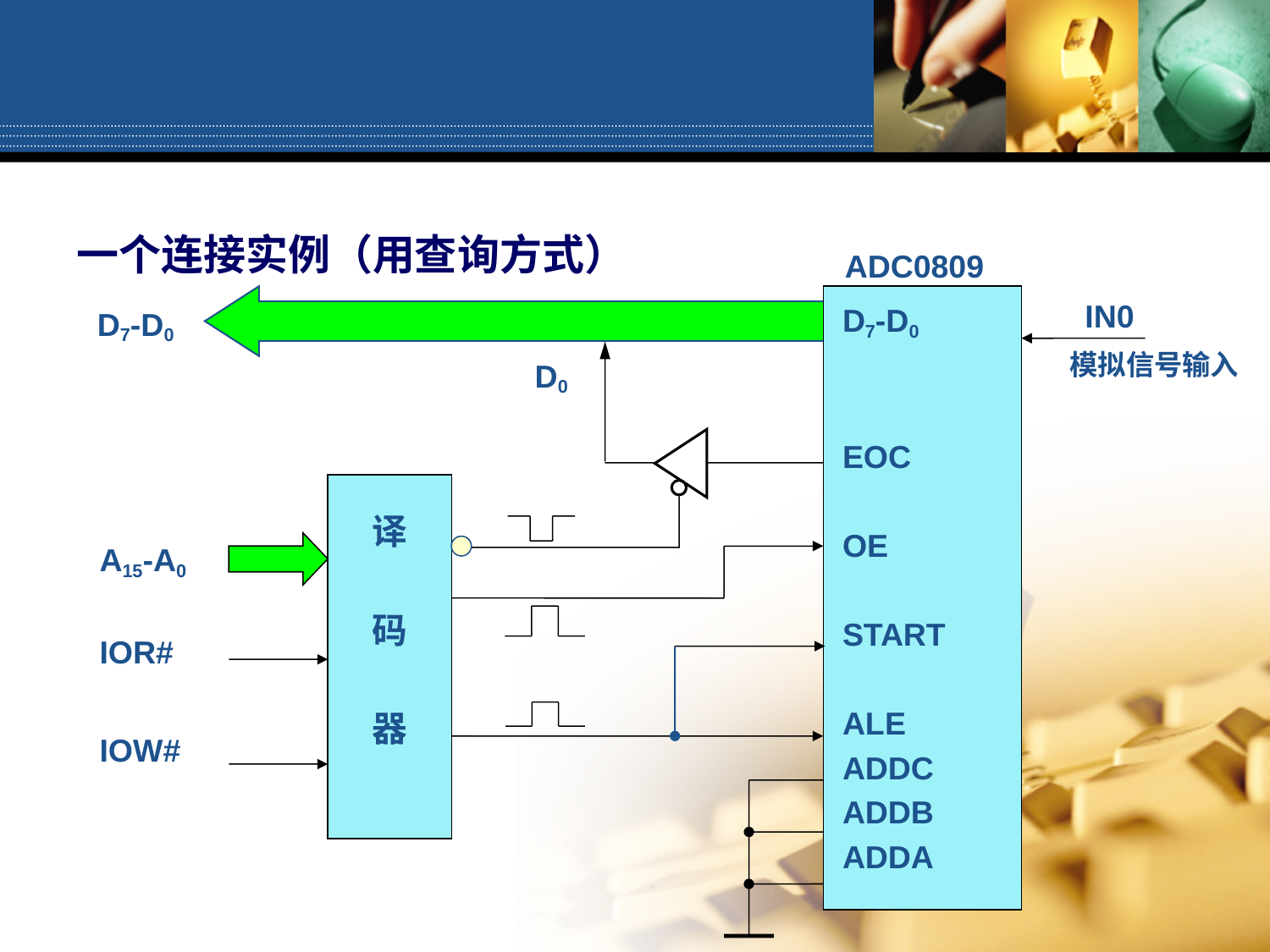

一个连接实例（用查询方式）
ADC0809

D7-D0

EOC

OE

START

ALE
ADDC
ADDB
ADDA

IN0
D7-D0

模拟信号输入
D0

译

码

器

A15-A0

IOR#

IOW#